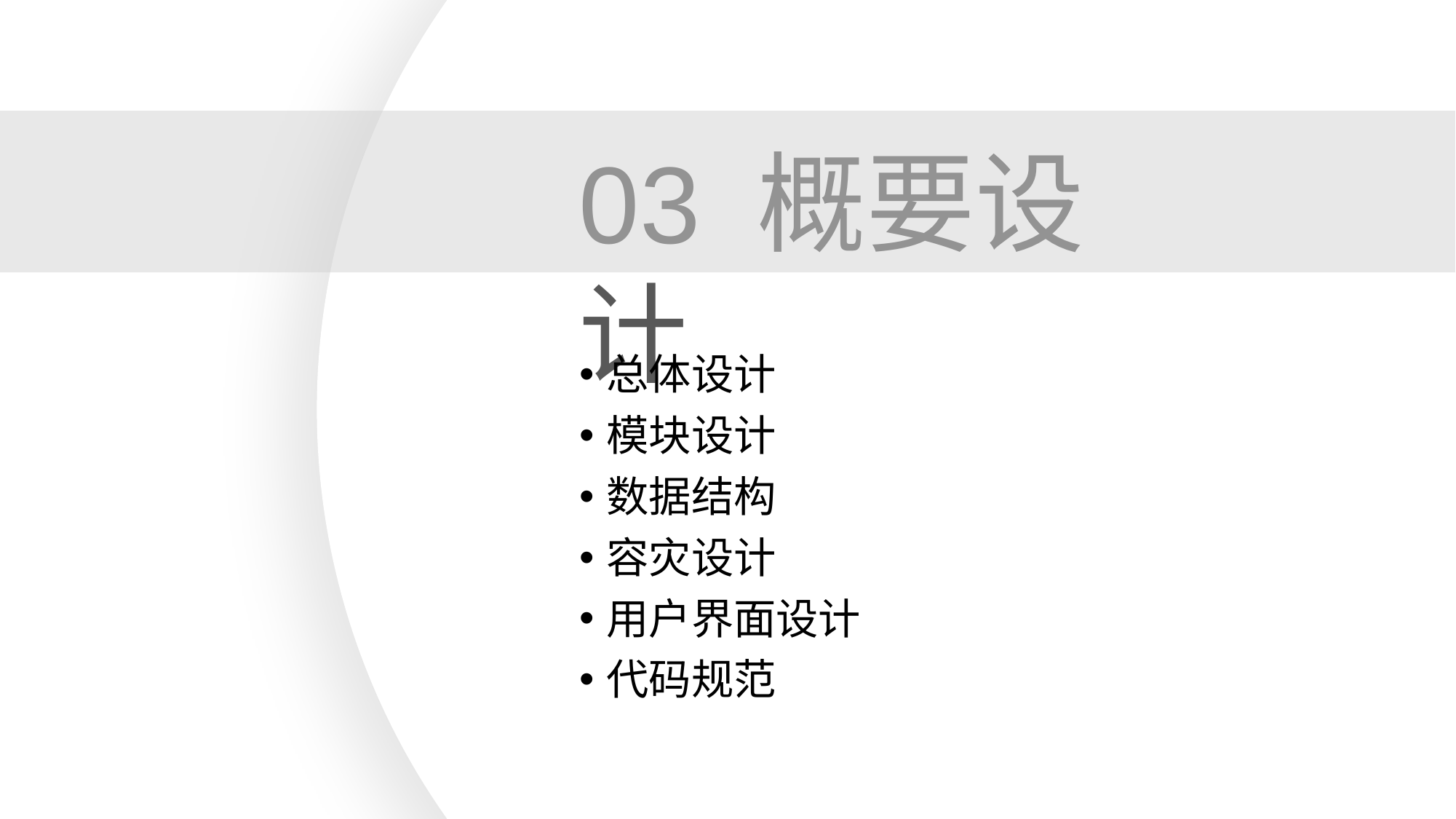

03 概要设计
总体设计
模块设计
数据结构
容灾设计
用户界面设计
代码规范